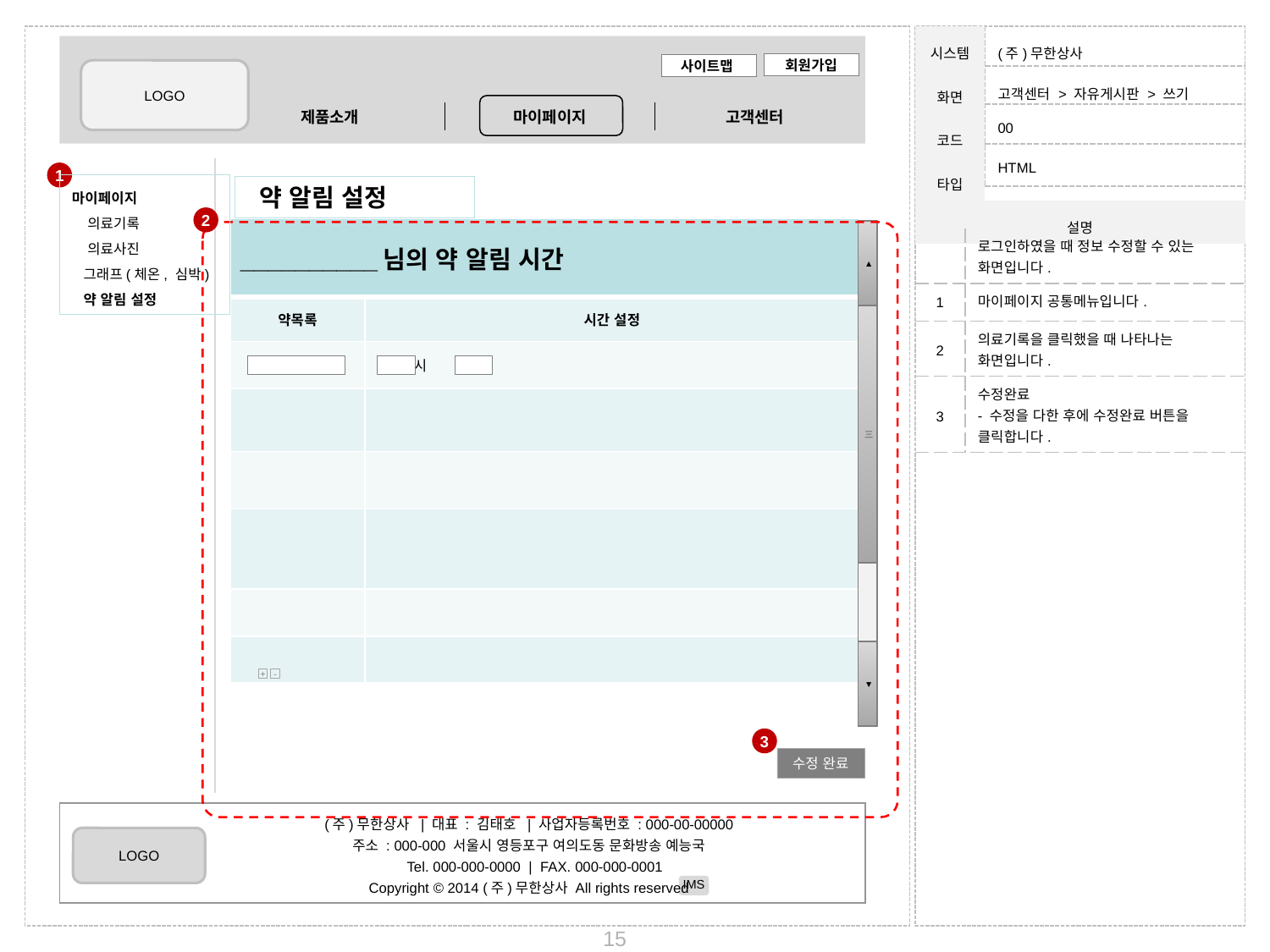

| 고객센터 > 자유게시판 > 쓰기 |
| --- |
| 00 |
| HTML |

1
마이페이지
   의료기록
   의료사진
  그래프(체온, 심박)
  약 알림 설정
 약 알림 설정
2
| \_\_\_\_\_\_\_\_\_\_님의 약 알림 시간 |  |
| --- | --- |
| 약목록 | 시간 설정 |
|  | 시 분 |
|  |  |
|  |  |
|  |  |
|  |  |
|  |  |
▲

三
▼

|  | 로그인하였을 때 정보 수정할 수 있는 화면입니다. |
| --- | --- |
| 1 | 마이페이지 공통메뉴입니다. |
| 2 | 의료기록을 클릭했을 때 나타나는 화면입니다. |
| 3 | 수정완료 - 수정을 다한 후에 수정완료 버튼을 클릭합니다. |

+
-
3
수정 완료
15